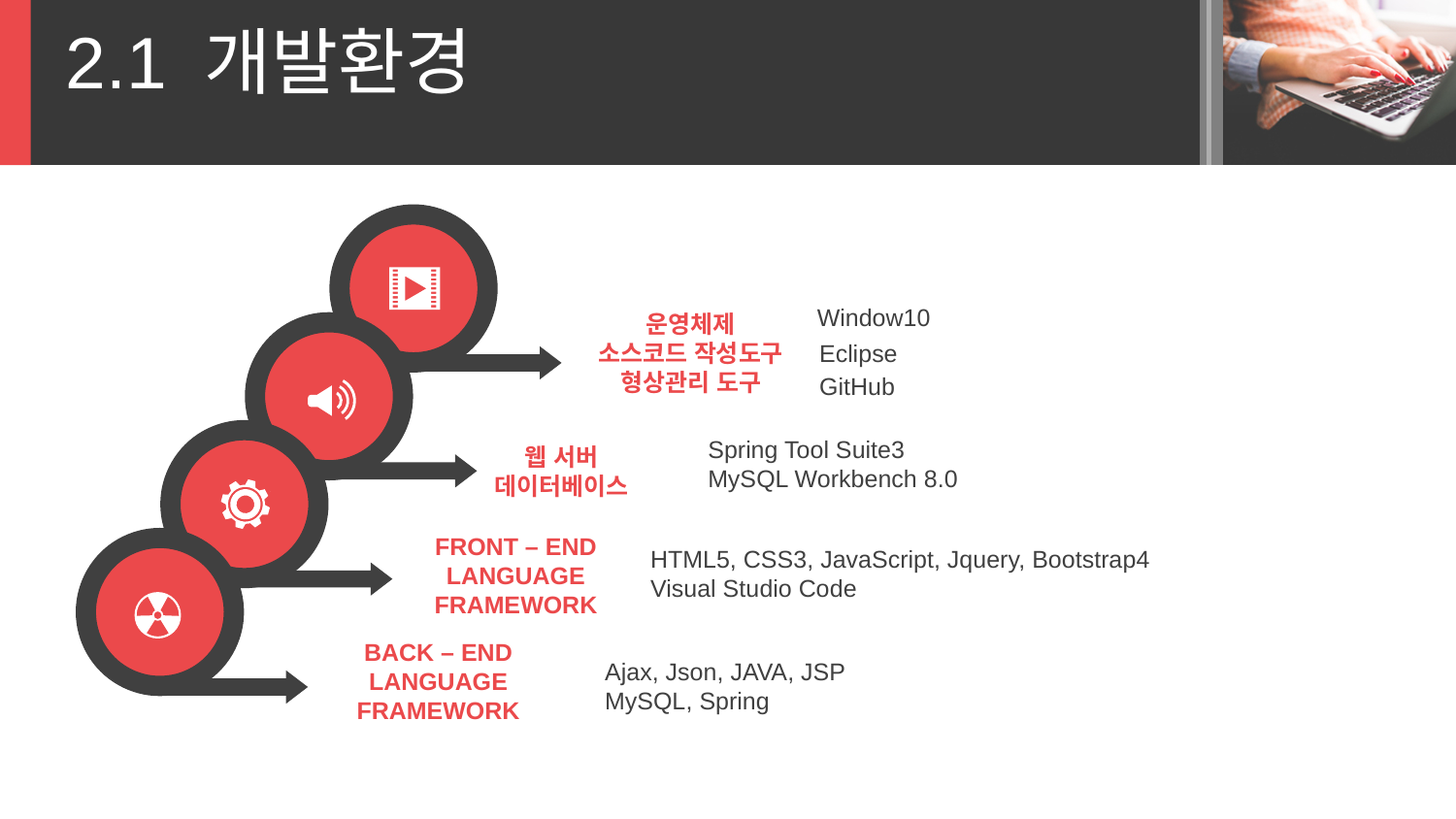

2.1 개발환경

Window10
운영체제
소스코드 작성도구
형상관리 도구
Eclipse
GitHub
Spring Tool Suite3
MySQL Workbench 8.0
웹 서버
데이터베이스
FRONT – END
LANGUAGE
FRAMEWORK
HTML5, CSS3, JavaScript, Jquery, Bootstrap4
Visual Studio Code
BACK – END
LANGUAGE
FRAMEWORK
Ajax, Json, JAVA, JSP
MySQL, Spring